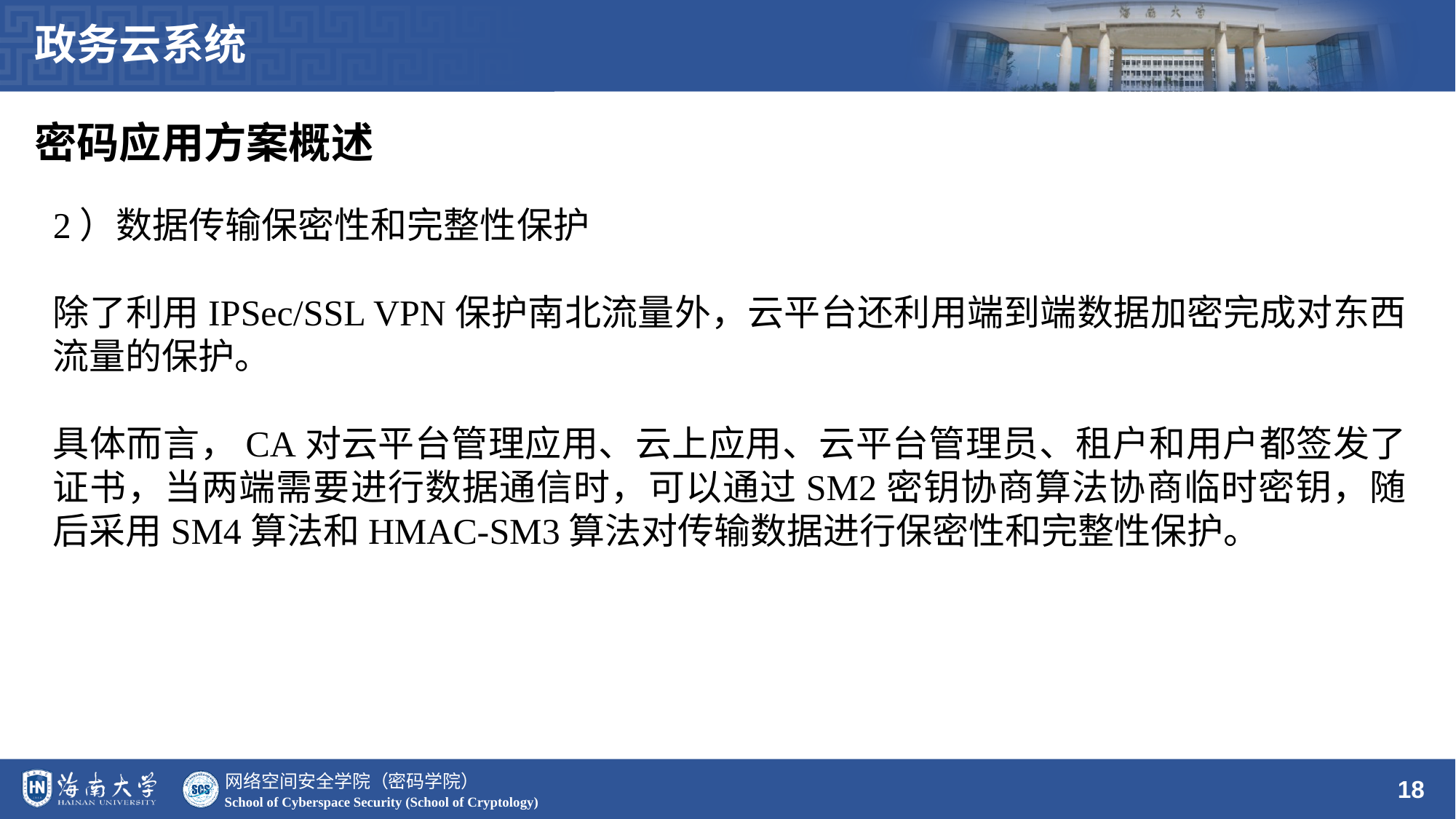

政务云系统
密码应用方案概述
2）数据传输保密性和完整性保护

除了利用IPSec/SSL VPN保护南北流量外，云平台还利用端到端数据加密完成对东西流量的保护。

具体而言，CA对云平台管理应用、云上应用、云平台管理员、租户和用户都签发了证书，当两端需要进行数据通信时，可以通过SM2密钥协商算法协商临时密钥，随后采用SM4算法和HMAC-SM3算法对传输数据进行保密性和完整性保护。
18